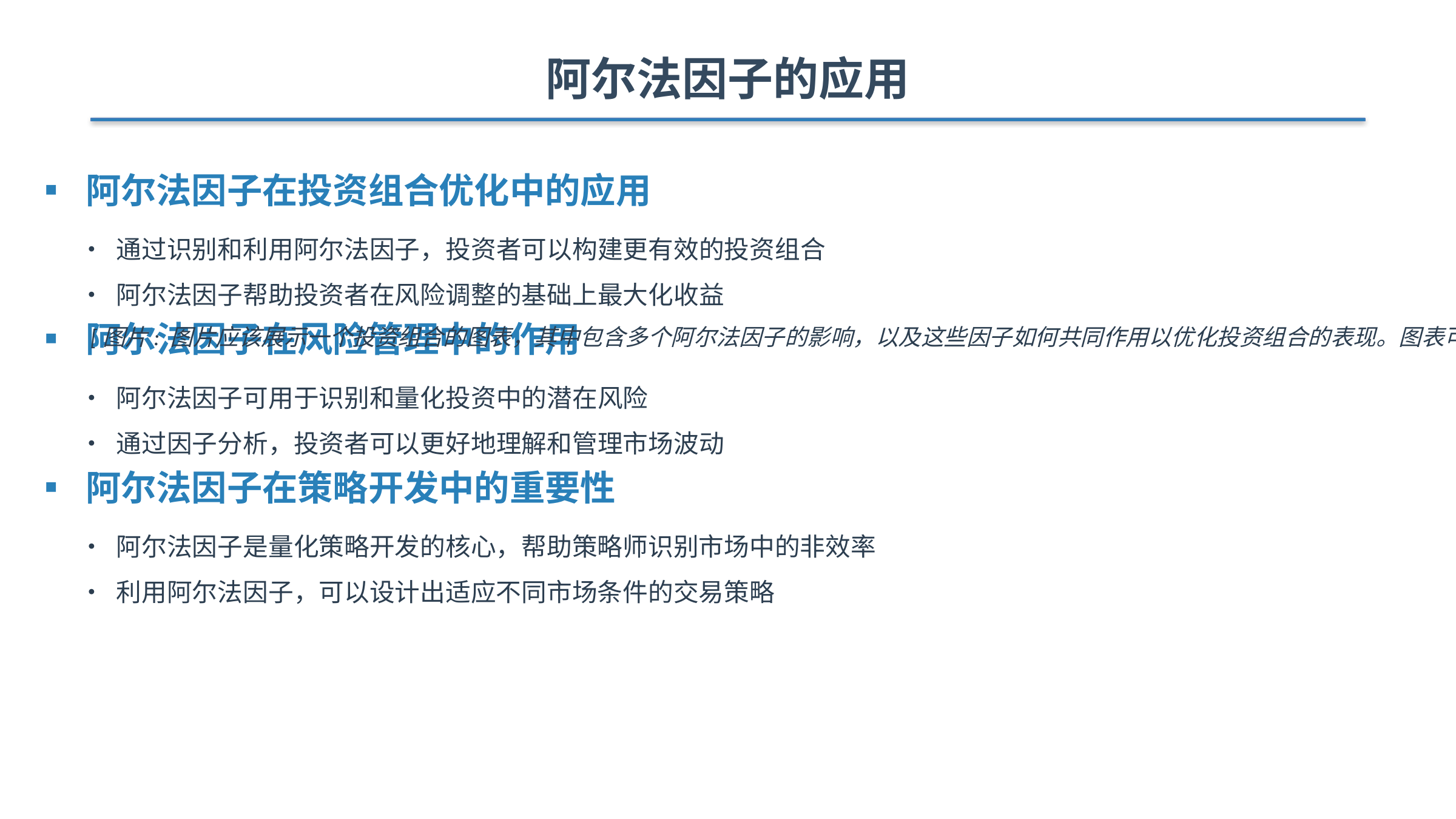

阿尔法因子的应用

▪ 阿尔法因子在投资组合优化中的应用
• 通过识别和利用阿尔法因子，投资者可以构建更有效的投资组合
• 阿尔法因子帮助投资者在风险调整的基础上最大化收益
▪ 阿尔法因子在风险管理中的作用
• 阿尔法因子可用于识别和量化投资中的潜在风险
• 通过因子分析，投资者可以更好地理解和管理市场波动
▪ 阿尔法因子在策略开发中的重要性
• 阿尔法因子是量化策略开发的核心，帮助策略师识别市场中的非效率
• 利用阿尔法因子，可以设计出适应不同市场条件的交易策略
[图片: 图片应该展示一个投资组合的图表，其中包含多个阿尔法因子的影响，以及这些因子如何共同作用以优化投资组合的表现。图表可以是动态的，展示因子随时间的变化和其对投资组合收益的影响。]